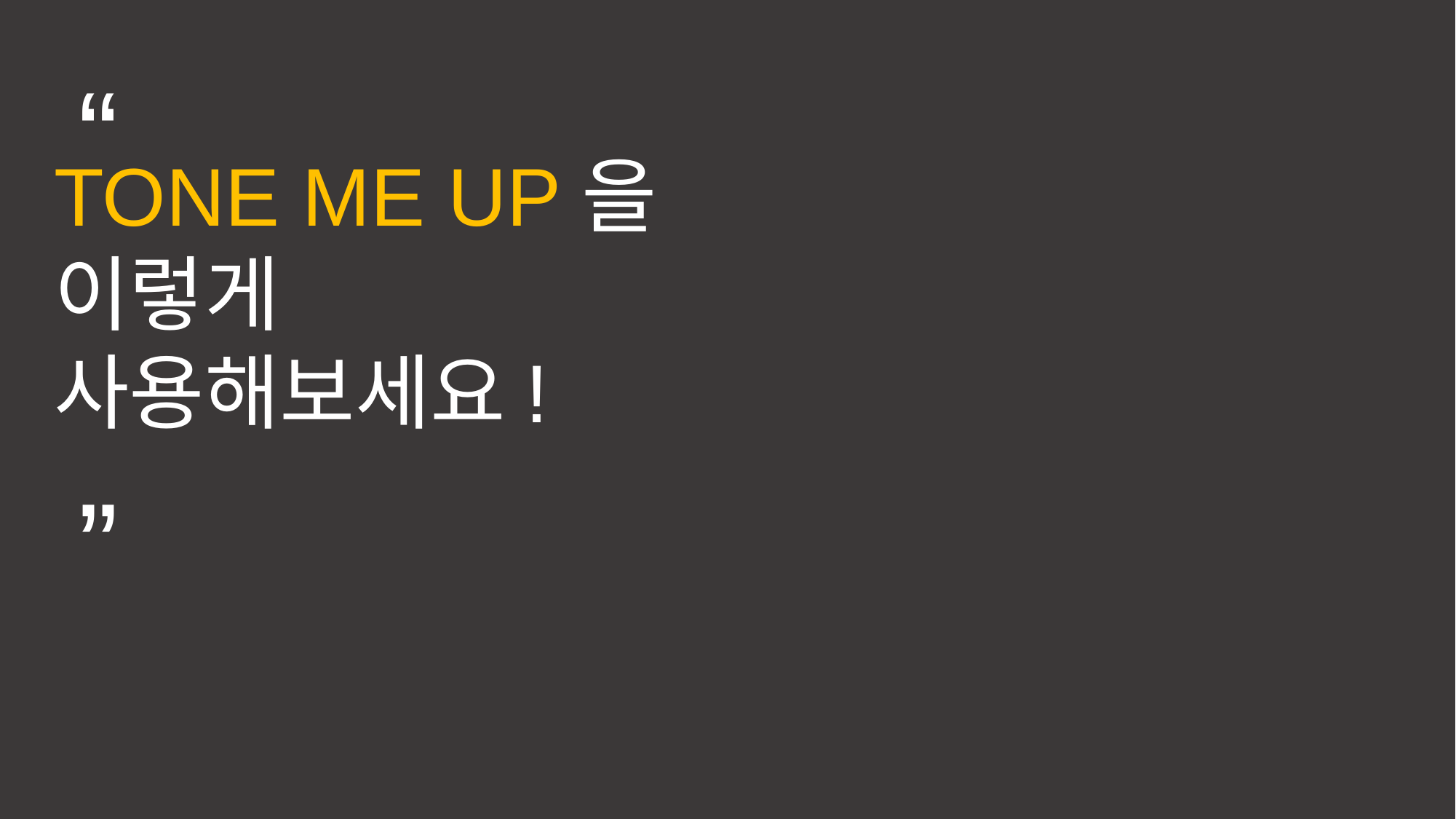

“
TONE ME UP을
이렇게
사용해보세요!
”